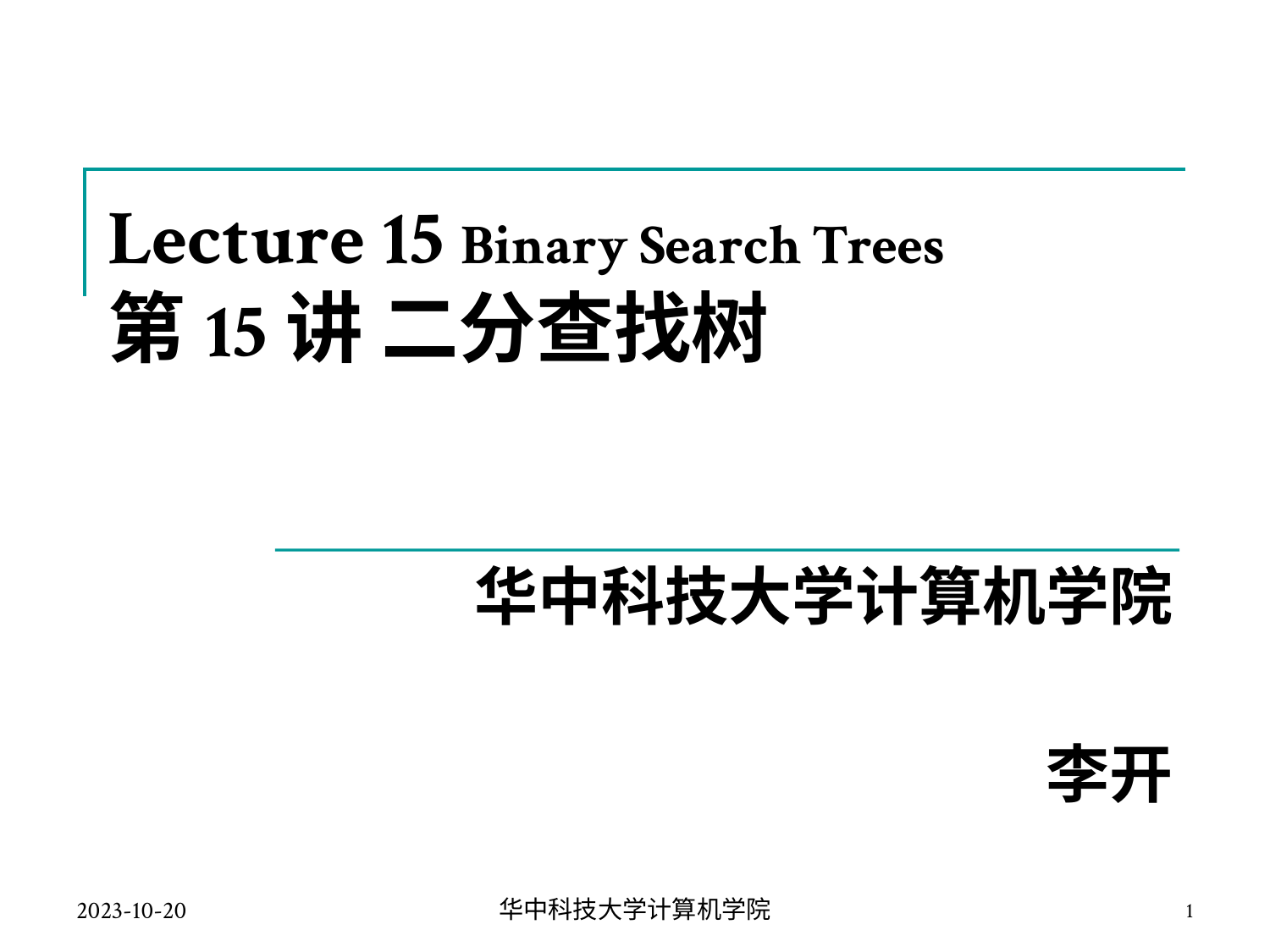

# Lecture 15 Binary Search Trees 第15讲 二分查找树
华中科技大学计算机学院

李开
2023-10-20
华中科技大学计算机学院
1